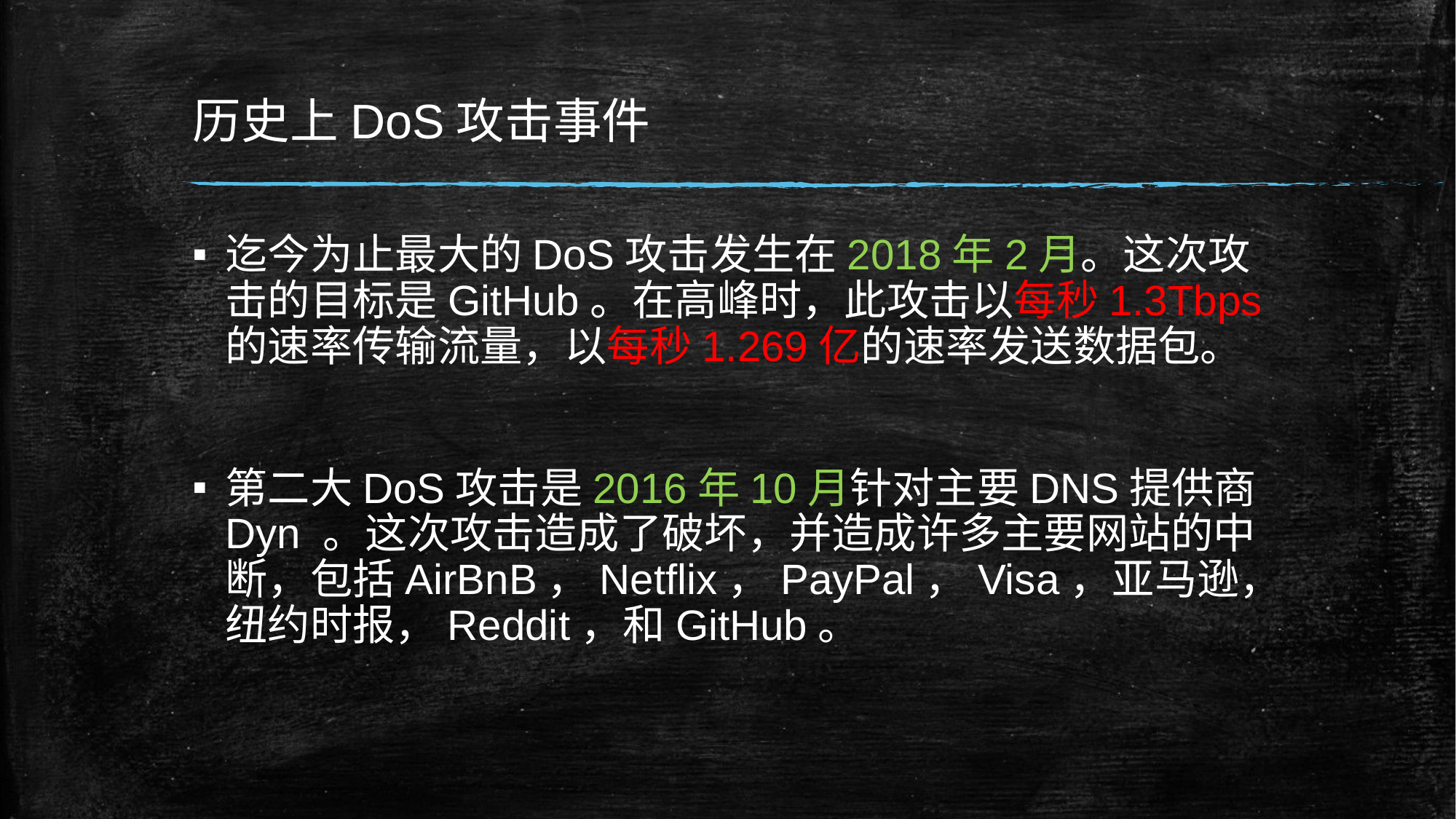

# 历史上DoS攻击事件
迄今为止最大的DoS攻击发生在2018年2月。这次攻击的目标是GitHub。在高峰时，此攻击以每秒1.3Tbps的速率传输流量，以每秒1.269亿的速率发送数据包。
第二大DoS攻击是2016年10月针对主要DNS提供商Dyn 。这次攻击造成了破坏，并造成许多主要网站的中断，包括AirBnB，Netflix，PayPal，Visa，亚马逊，纽约时报，Reddit，和GitHub。